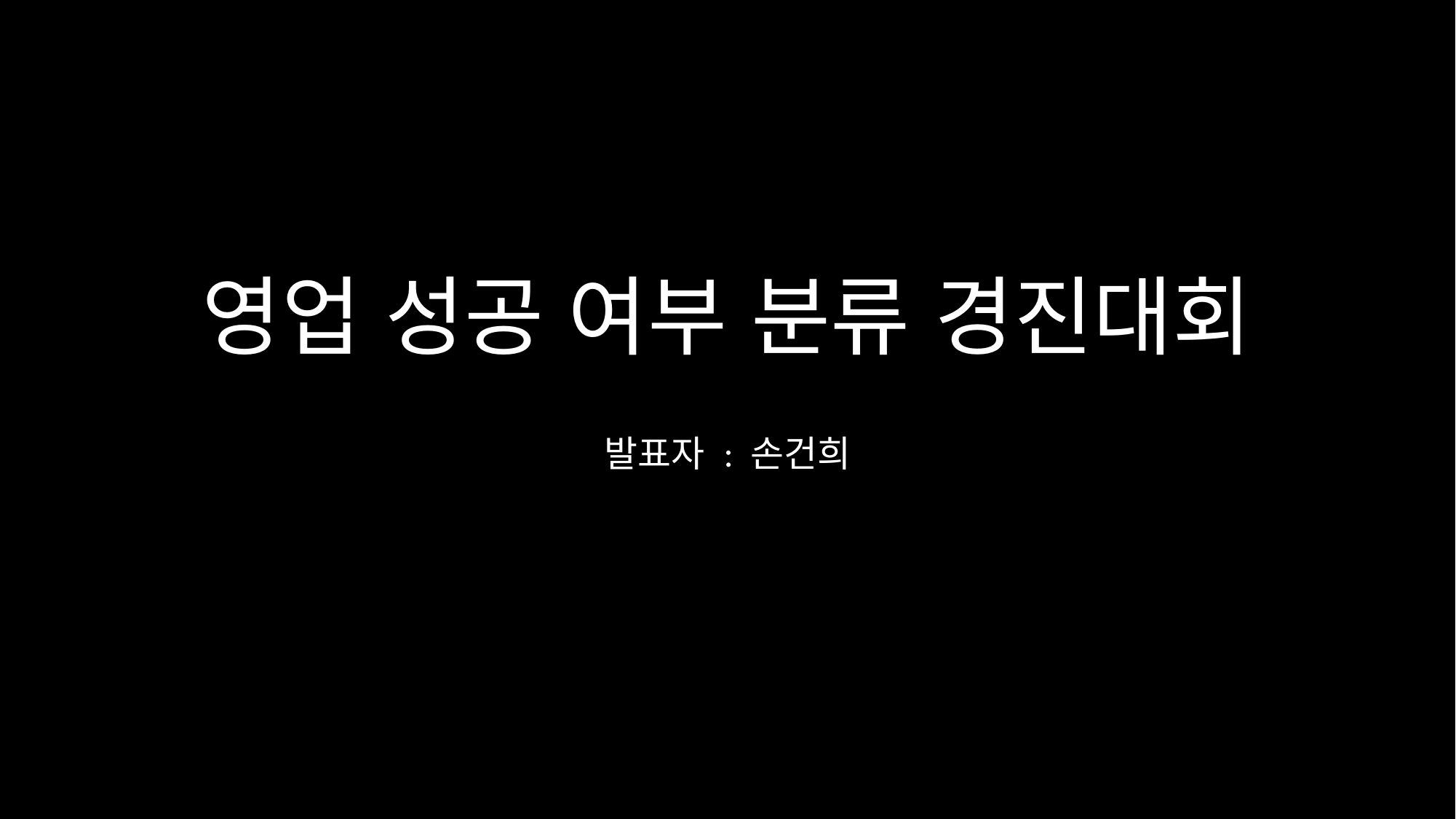

# 영업 성공 여부 분류 경진대회
발표자 : 손건희